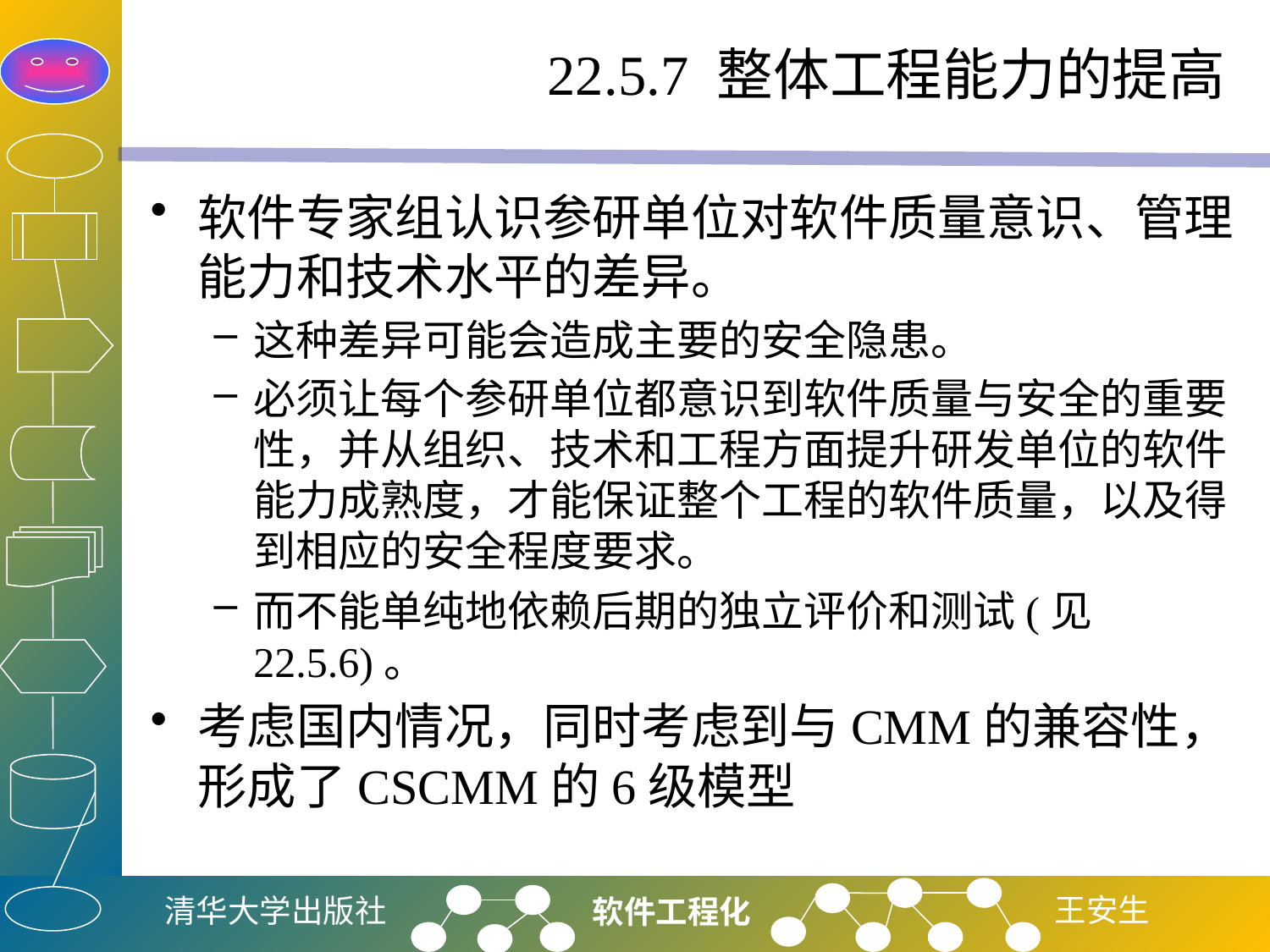

# 22.5.7 整体工程能力的提高
软件专家组认识参研单位对软件质量意识、管理能力和技术水平的差异。
这种差异可能会造成主要的安全隐患。
必须让每个参研单位都意识到软件质量与安全的重要性，并从组织、技术和工程方面提升研发单位的软件能力成熟度，才能保证整个工程的软件质量，以及得到相应的安全程度要求。
而不能单纯地依赖后期的独立评价和测试(见22.5.6)。
考虑国内情况，同时考虑到与CMM的兼容性，形成了CSCMM的6级模型